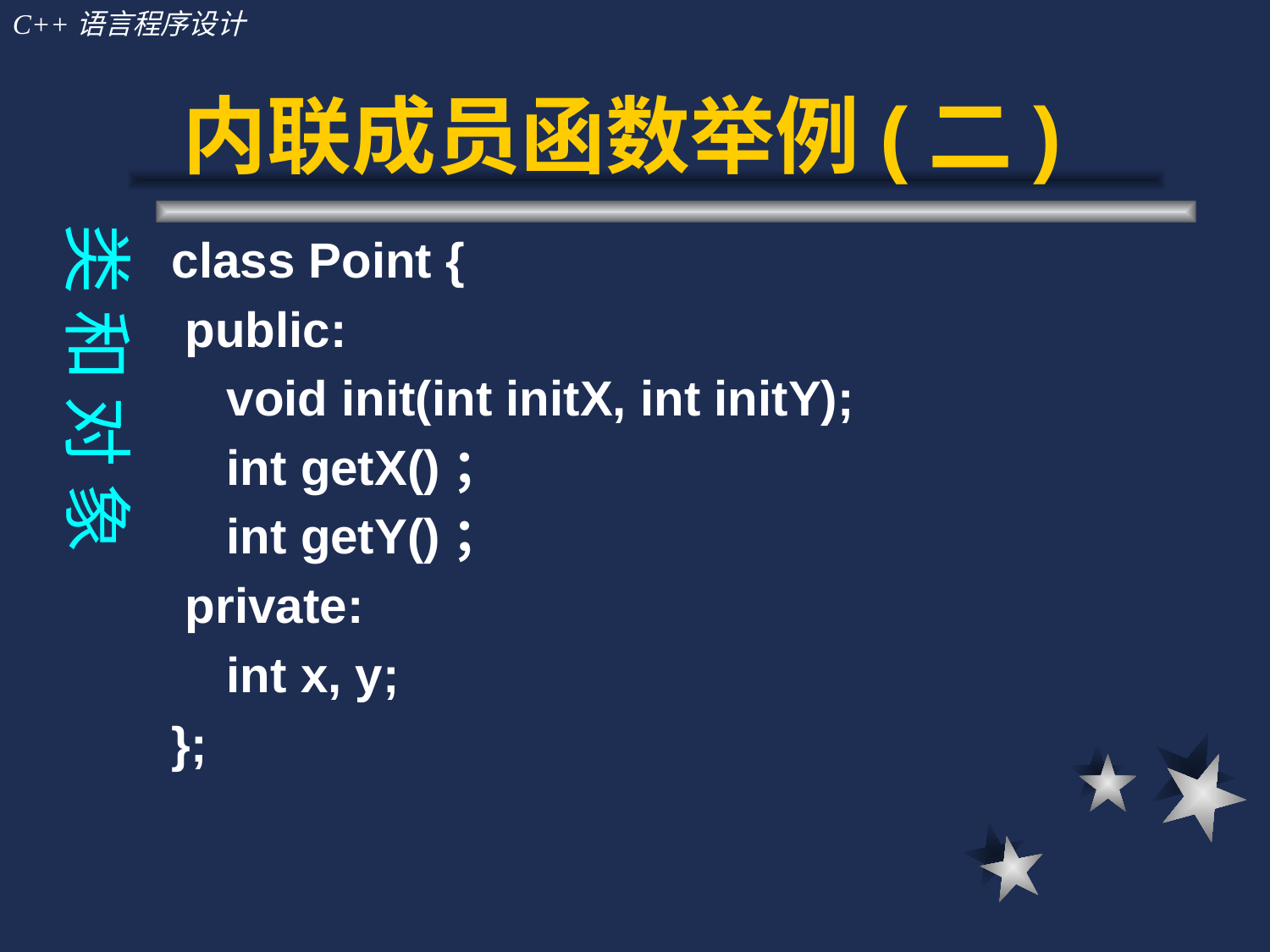

# 内联成员函数举例(二)
类 和 对 象
class Point {
 public:
    void init(int initX, int initY);
    int getX()；
    int getY()；
 private:
    int x, y;
};
23